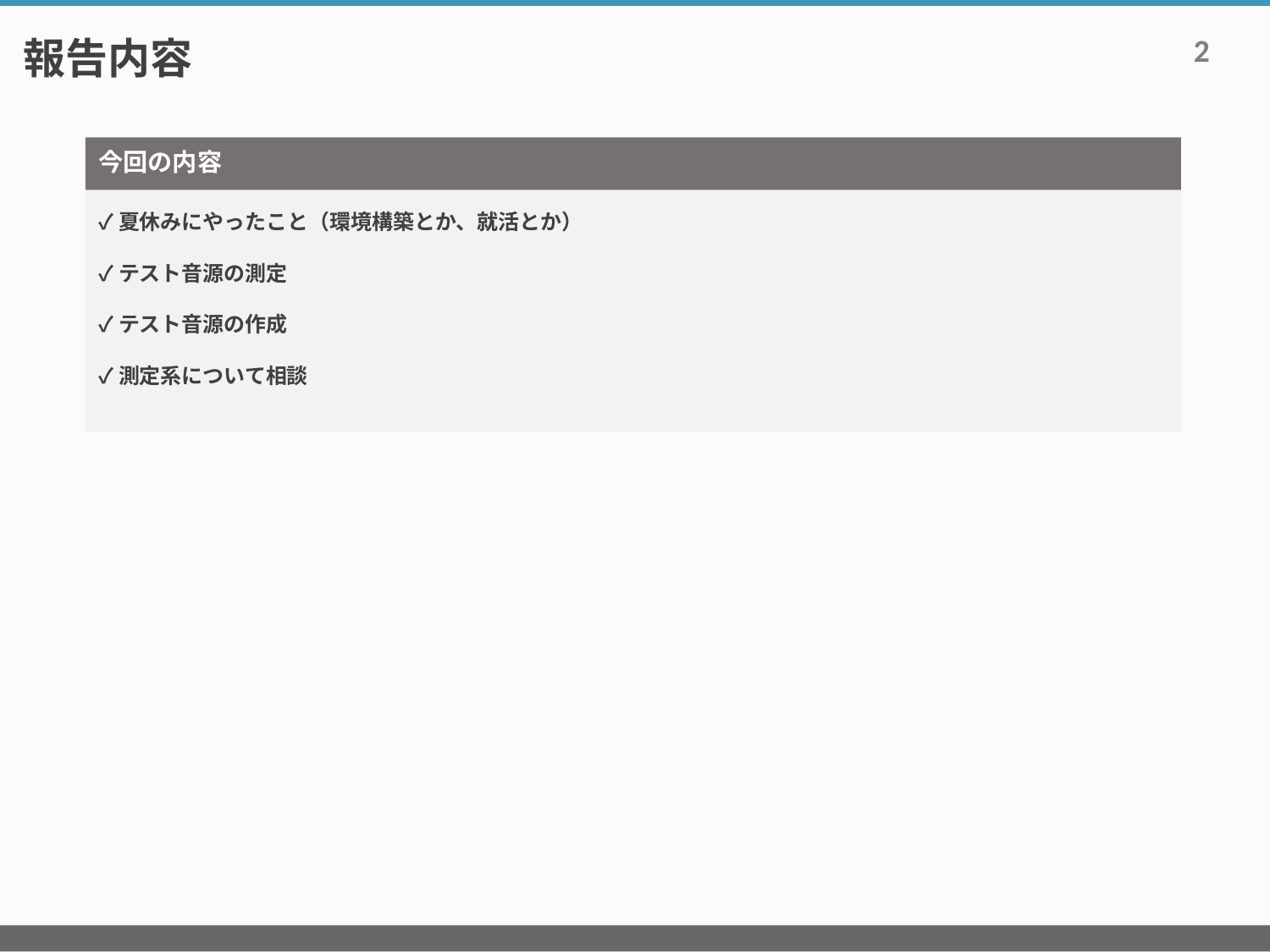

# 報告内容
2
今回の内容
✓夏休みにやったこと（環境構築とか、就活とか）
✓テスト音源の測定
✓テスト音源の作成
✓測定系について相談